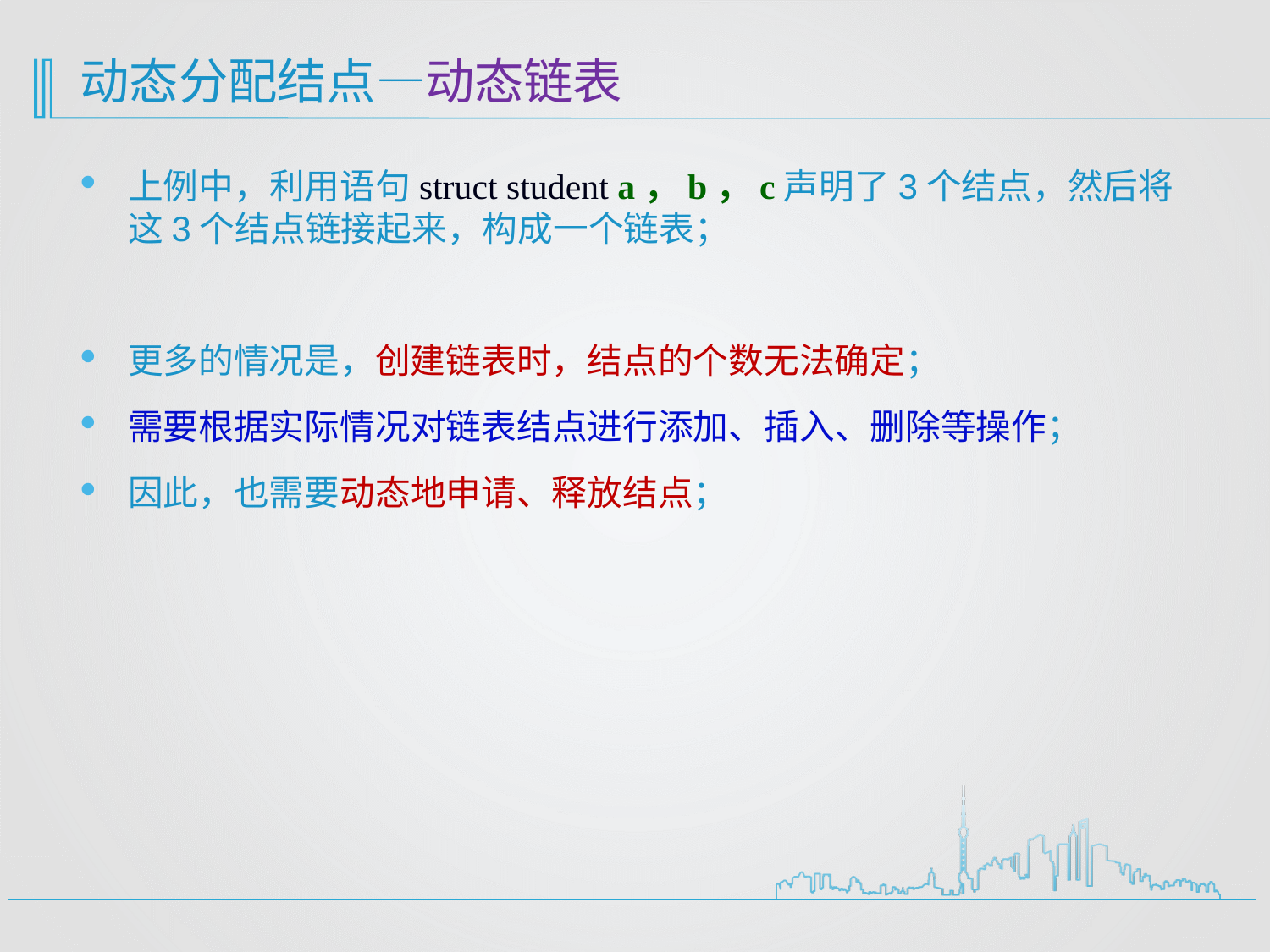

# 动态分配结点—动态链表
上例中，利用语句struct student a，b，c声明了3个结点，然后将这3个结点链接起来，构成一个链表；

更多的情况是，创建链表时，结点的个数无法确定；
需要根据实际情况对链表结点进行添加、插入、删除等操作；
因此，也需要动态地申请、释放结点；